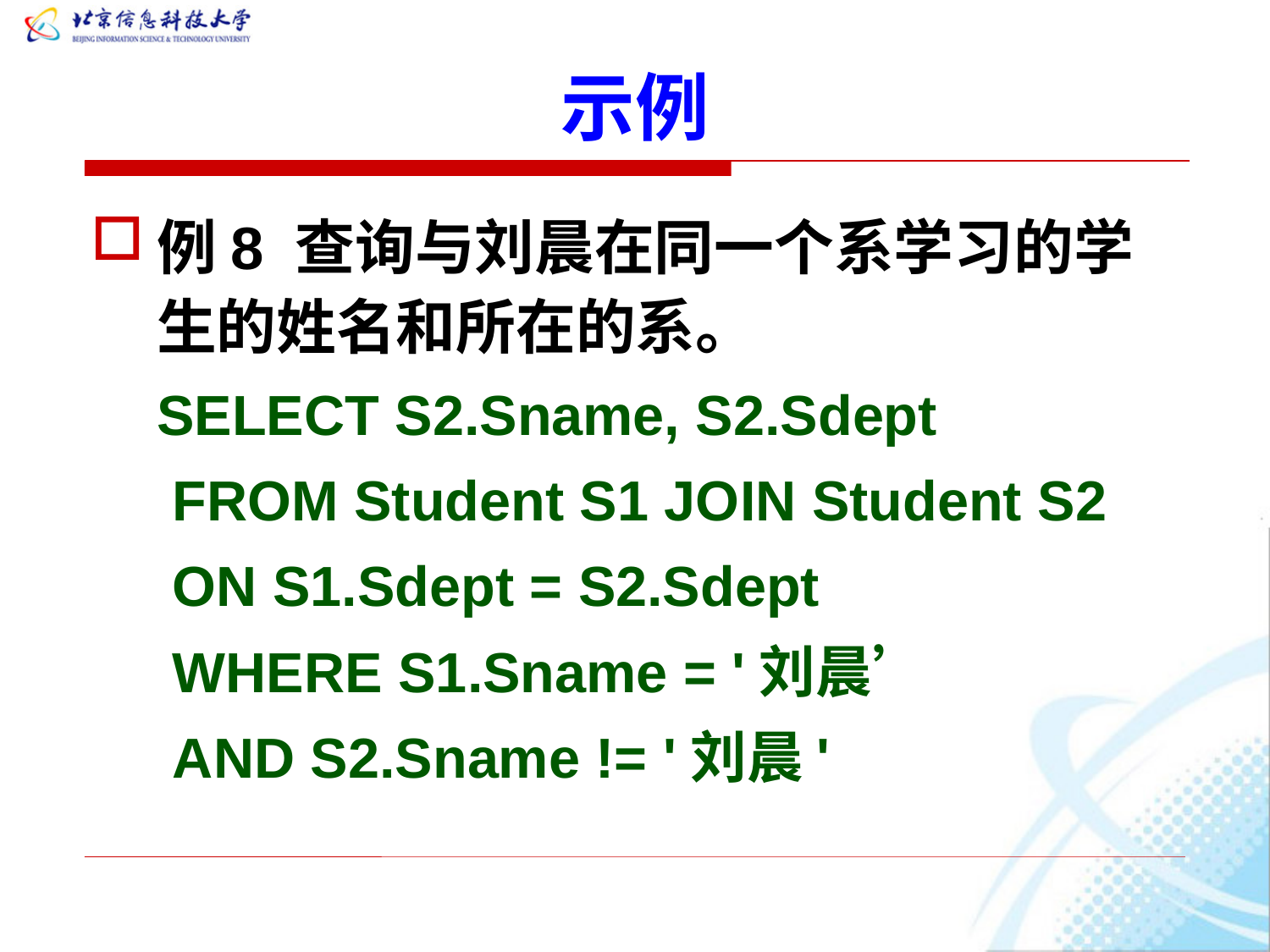

# 示例
例8 查询与刘晨在同一个系学习的学生的姓名和所在的系。
SELECT S2.Sname, S2.Sdept
 FROM Student S1 JOIN Student S2
 ON S1.Sdept = S2.Sdept
 WHERE S1.Sname = '刘晨’
 AND S2.Sname != '刘晨'

83